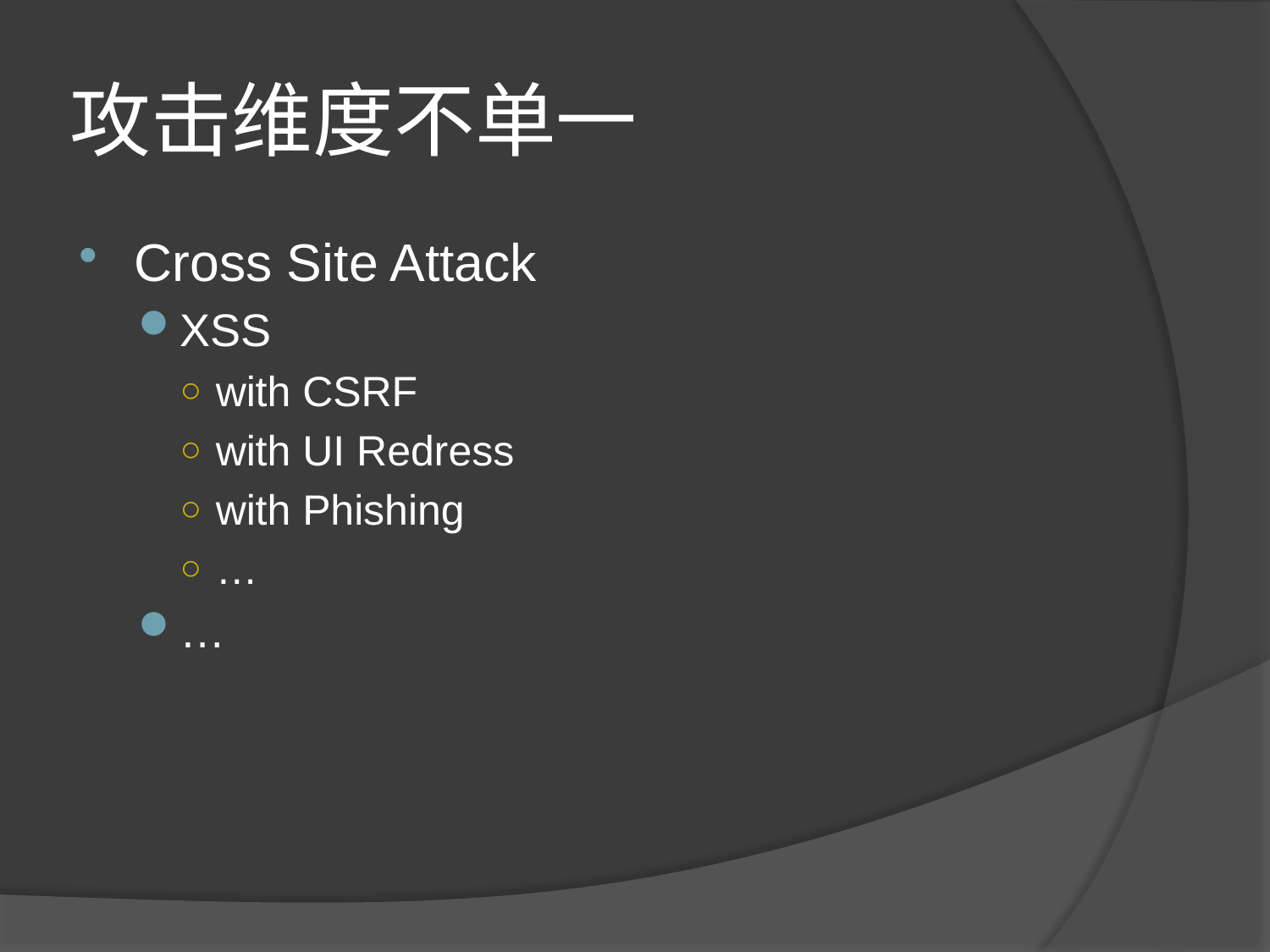

# 攻击维度不单一
Cross Site Attack
XSS
with CSRF
with UI Redress
with Phishing
…
…